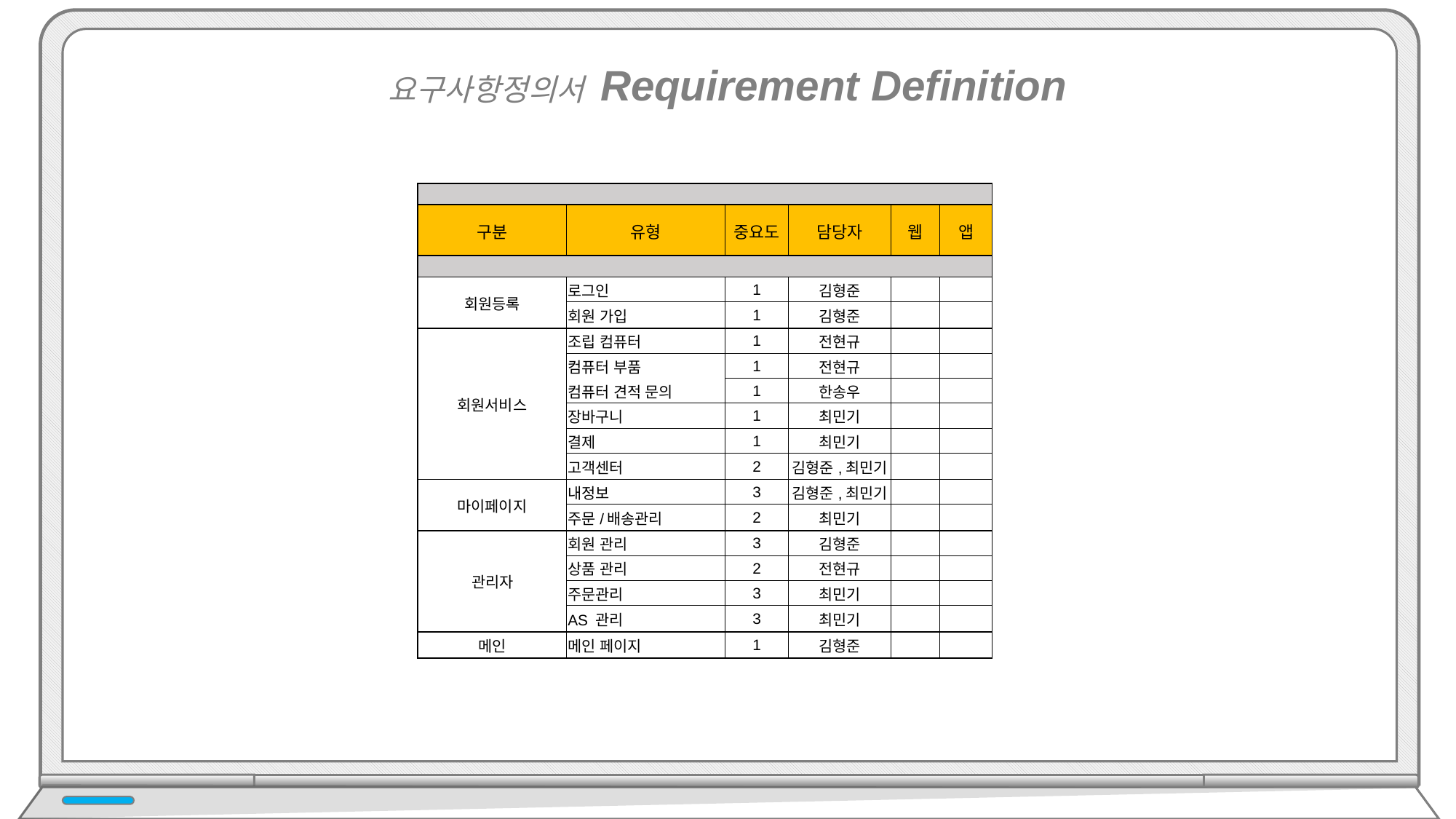

요구사항정의서 Requirement Definition
|  |  |  |  |  |  |
| --- | --- | --- | --- | --- | --- |
| 구분 | 유형 | 중요도 | 담당자 | 웹 | 앱 |
|  |  |  |  |  |  |
| 회원등록 | 로그인 | 1 | 김형준 |  |  |
|  | 회원 가입 | 1 | 김형준 |  |  |
| 회원서비스 | 조립 컴퓨터 | 1 | 전현규 |  |  |
|  | 컴퓨터 부품 | 1 | 전현규 |  |  |
|  | 컴퓨터 견적 문의 | 1 | 한송우 |  |  |
|  | 장바구니 | 1 | 최민기 |  |  |
|  | 결제 | 1 | 최민기 |  |  |
|  | 고객센터 | 2 | 김형준,최민기 |  |  |
| 마이페이지 | 내정보 | 3 | 김형준,최민기 |  |  |
|  | 주문/배송관리 | 2 | 최민기 |  |  |
| 관리자 | 회원 관리 | 3 | 김형준 |  |  |
|  | 상품 관리 | 2 | 전현규 |  |  |
|  | 주문관리 | 3 | 최민기 |  |  |
|  | AS 관리 | 3 | 최민기 |  |  |
| 메인 | 메인 페이지 | 1 | 김형준 |  |  |